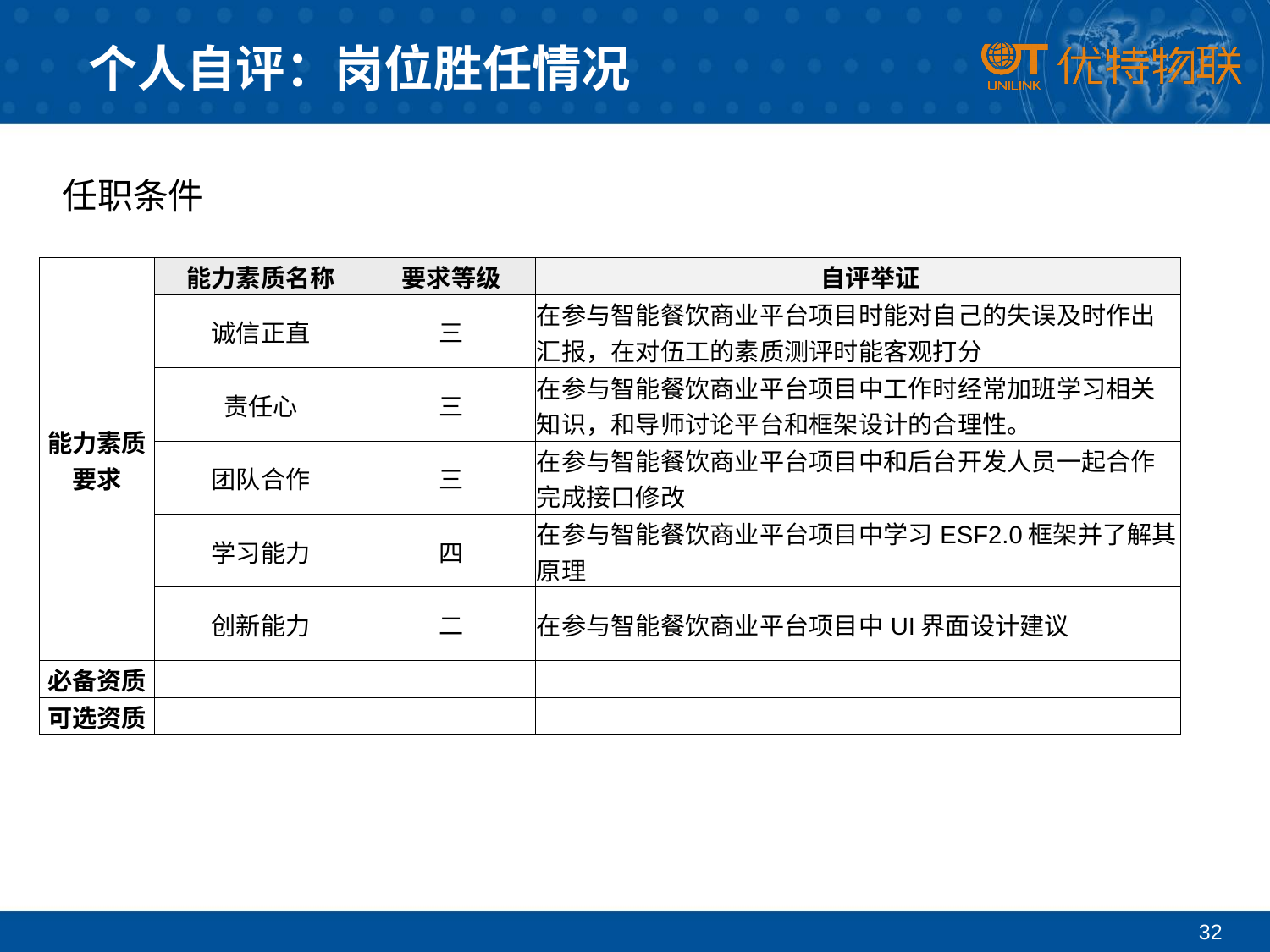

# 个人自评：岗位胜任情况
任职条件
| 能力素质要求 | 能力素质名称 | 要求等级 | 自评举证 |
| --- | --- | --- | --- |
|  | 诚信正直 | 三 | 在参与智能餐饮商业平台项目时能对自己的失误及时作出汇报，在对伍工的素质测评时能客观打分 |
|  | 责任心 | 三 | 在参与智能餐饮商业平台项目中工作时经常加班学习相关知识，和导师讨论平台和框架设计的合理性。 |
|  | 团队合作 | 三 | 在参与智能餐饮商业平台项目中和后台开发人员一起合作完成接口修改 |
|  | 学习能力 | 四 | 在参与智能餐饮商业平台项目中学习ESF2.0框架并了解其原理 |
|  | 创新能力 | 二 | 在参与智能餐饮商业平台项目中UI界面设计建议 |
| 必备资质 |  |  |  |
| 可选资质 |  |  |  |
32